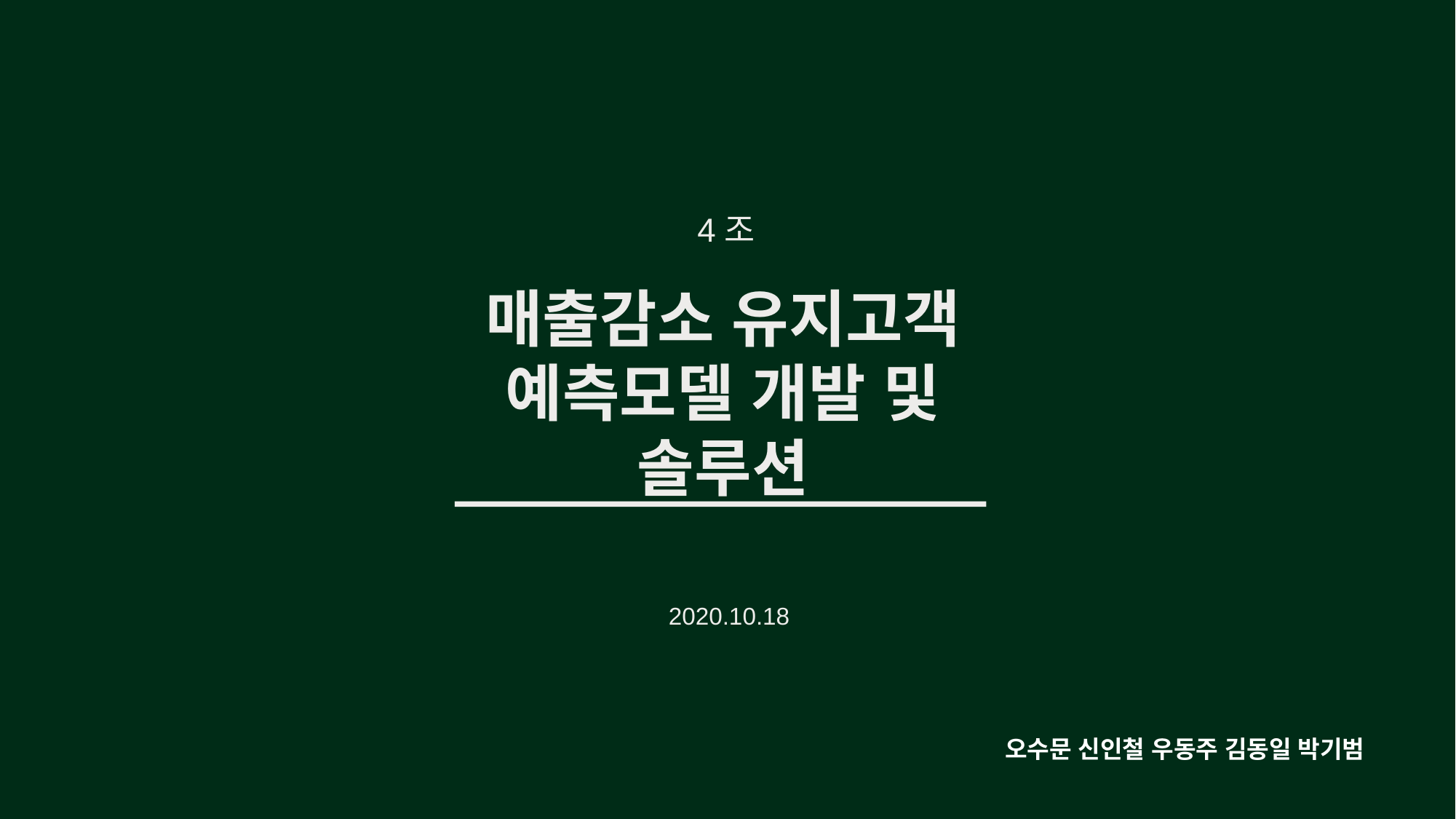

4조
매출감소 유지고객
예측모델 개발 및 솔루션

2020.10.18
오수문 신인철 우동주 김동일 박기범